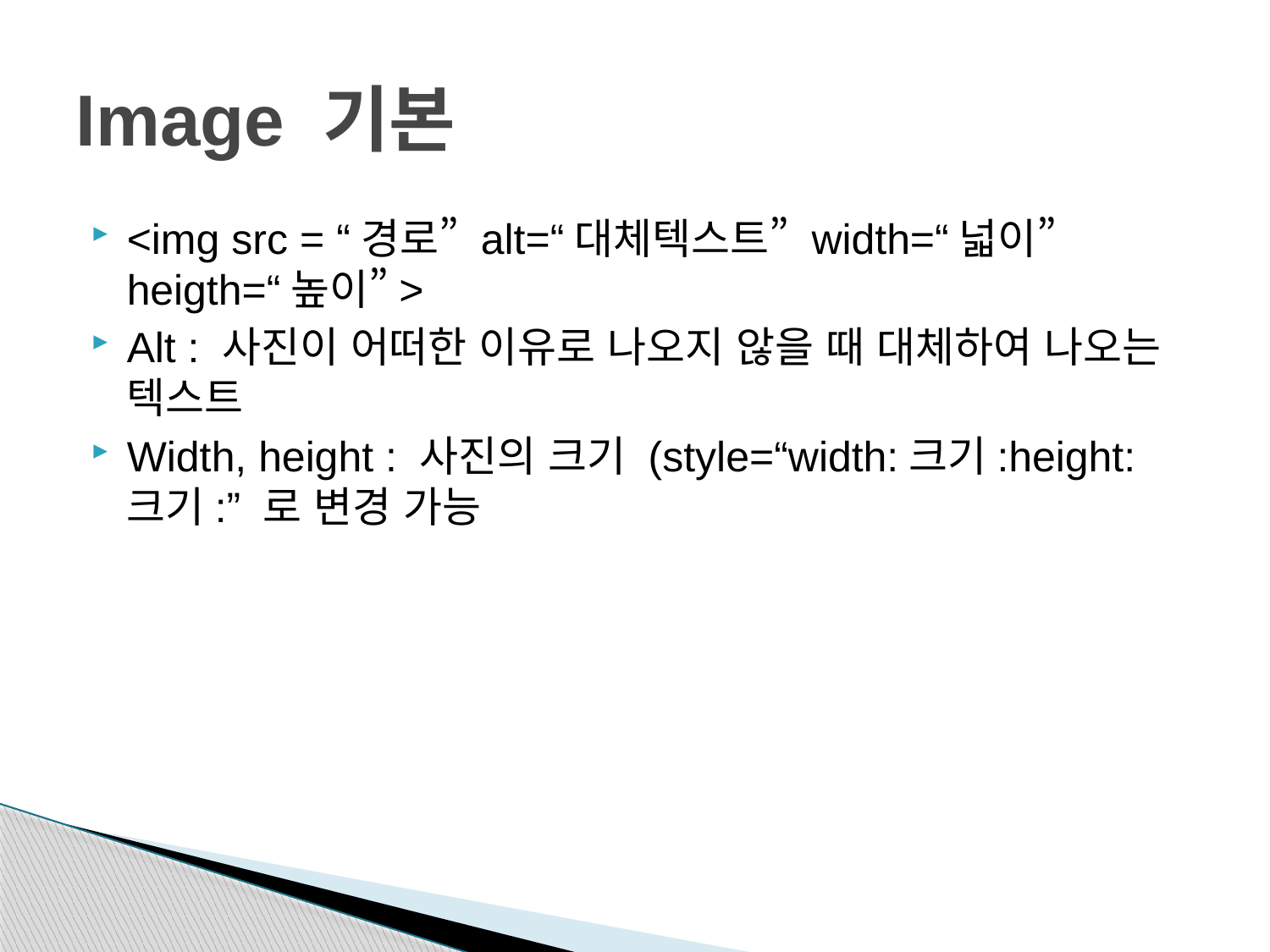

# Image 기본
<img src = “경로” alt=“대체텍스트” width=“넓이” heigth=“높이”>
Alt : 사진이 어떠한 이유로 나오지 않을 때 대체하여 나오는 텍스트
Width, height : 사진의 크기 (style=“width:크기:height:크기:” 로 변경 가능